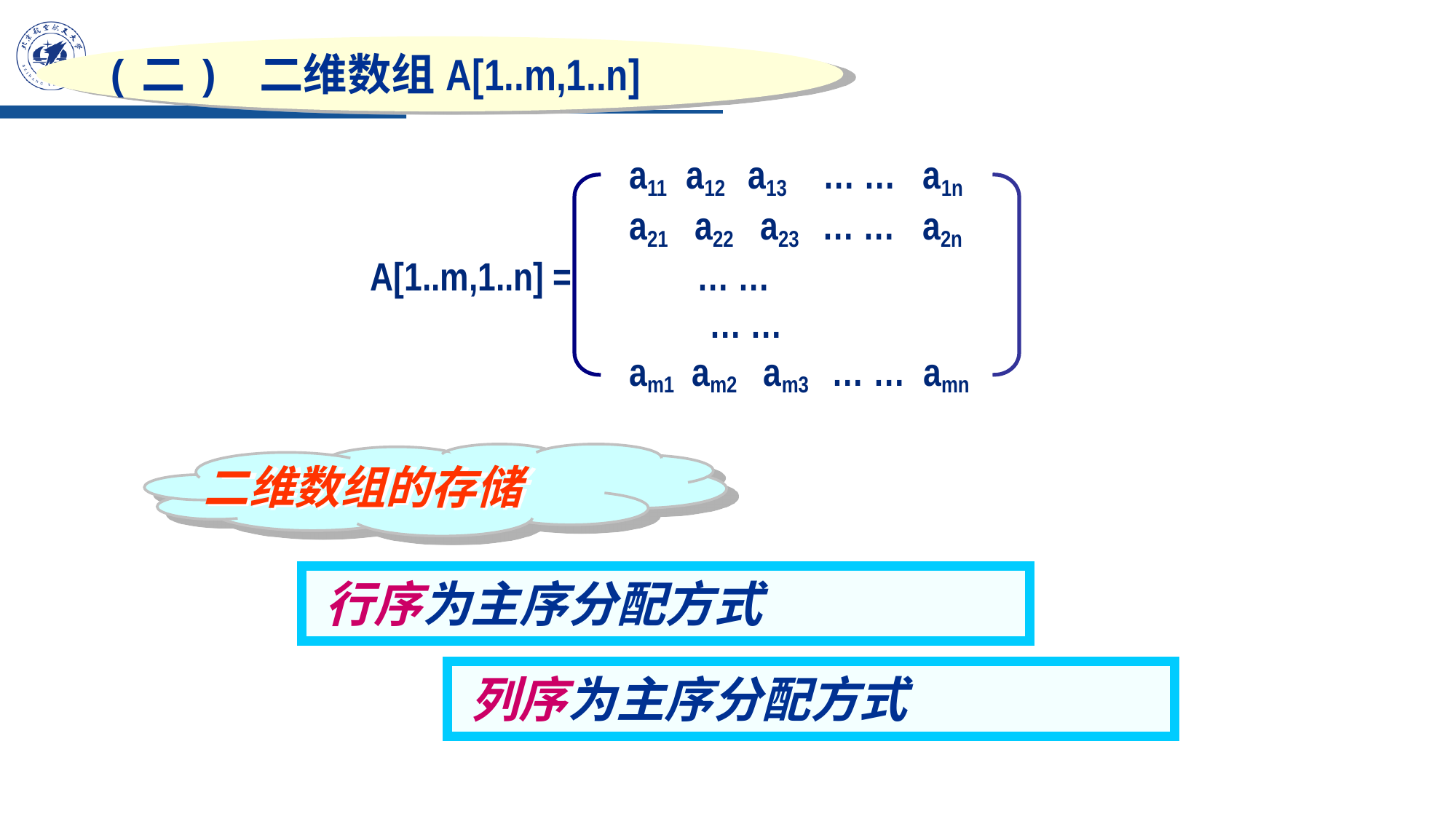

(二) 二维数组A[1..m,1..n]
                             a11   a12   a13    … …   a1n
                             a21   a22   a23   … …   a2n
A[1..m,1..n] =              … …
                                      … …
                             am1  am2   am3   … …  amn

二维数组的存储

  行序为主序分配方式

  列序为主序分配方式